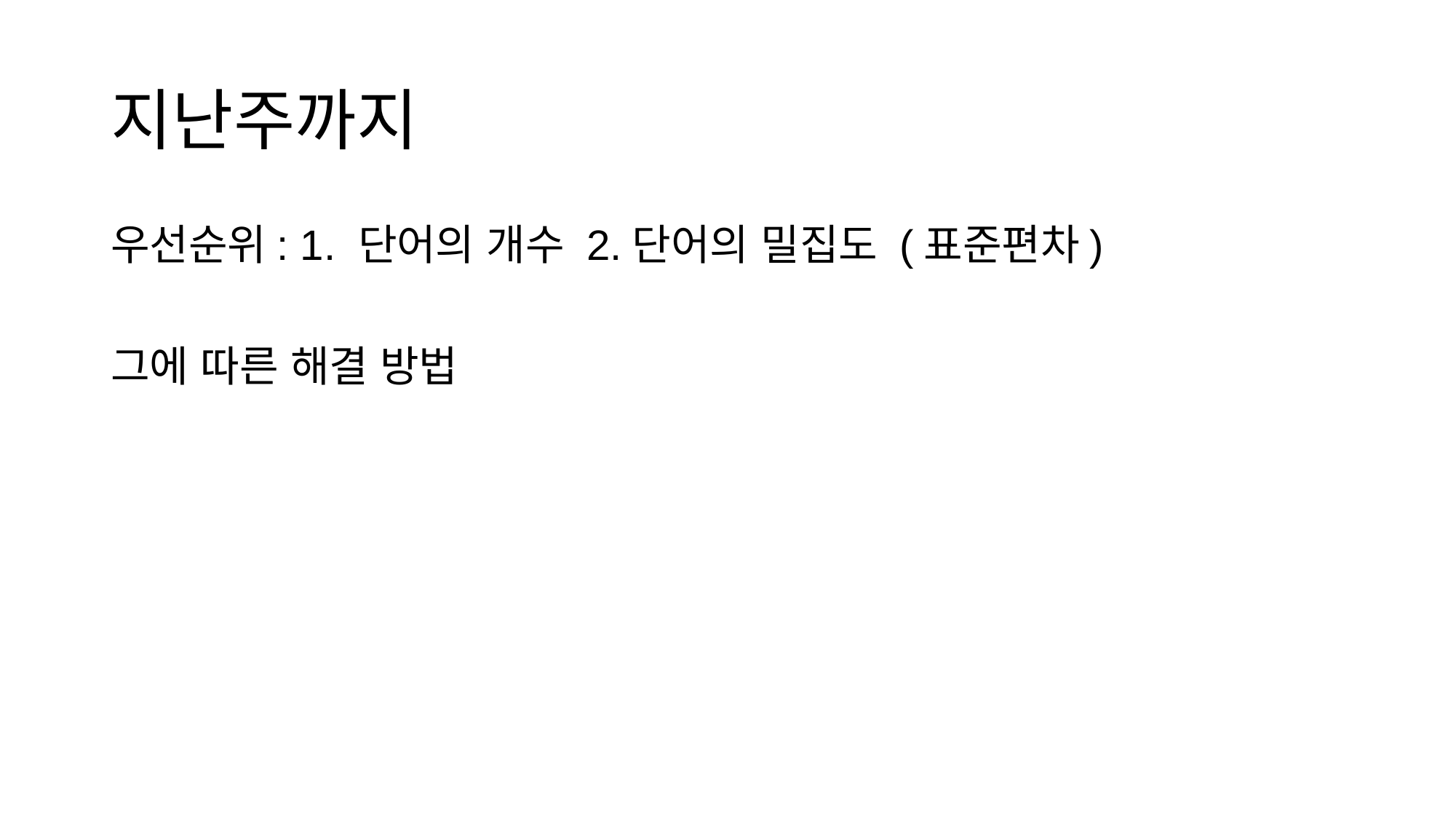

# 지난주까지
우선순위: 1. 단어의 개수 2.단어의 밀집도 (표준편차)

그에 따른 해결 방법